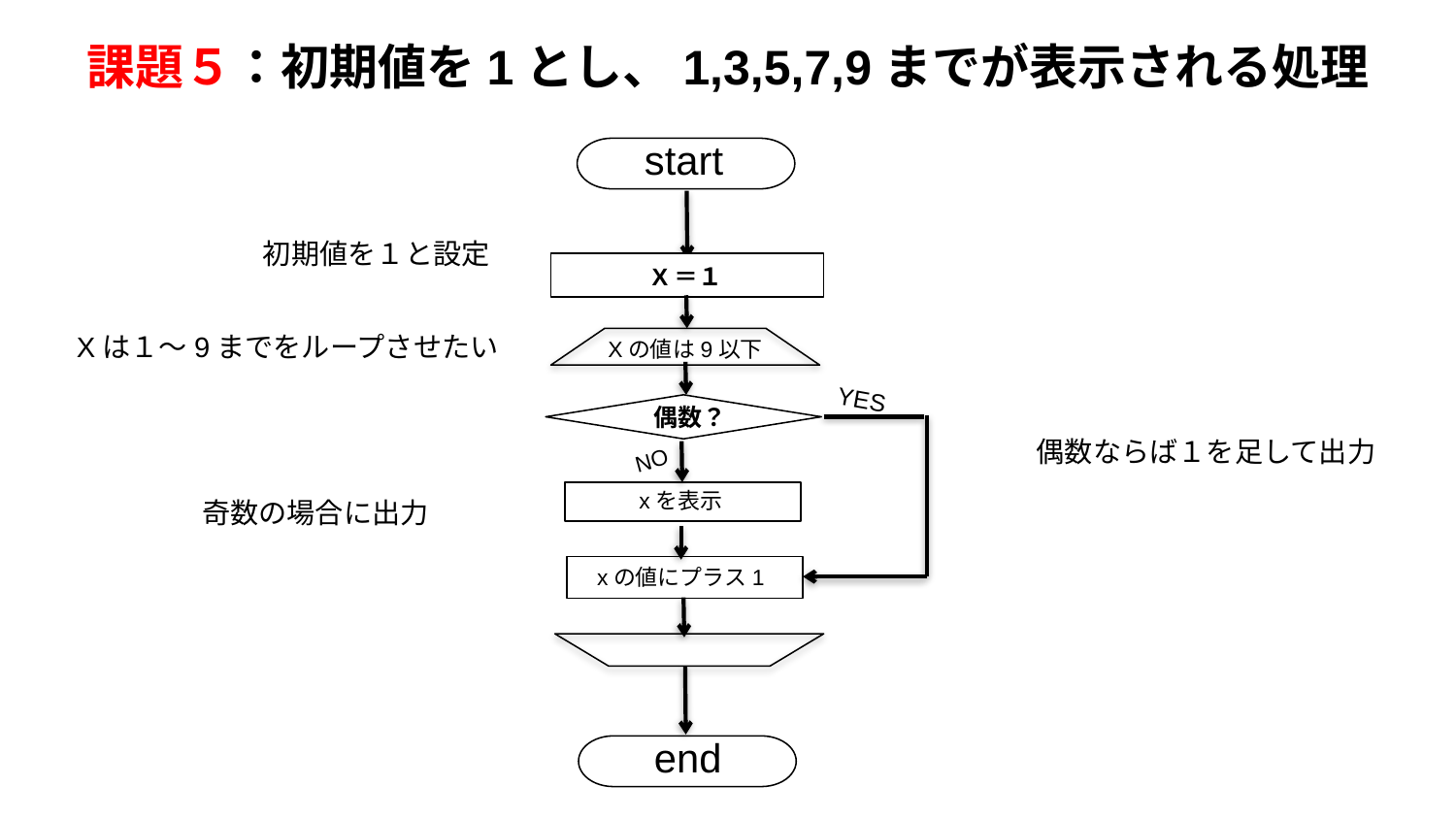

課題５：初期値を1とし、1,3,5,7,9までが表示される処理
start

初期値を１と設定

X＝１
Xは１〜9までをループさせたい

Xの値は9以下
YES

偶数？
偶数ならば１を足して出力
NO
xを表示

奇数の場合に出力
xの値にプラス1

end